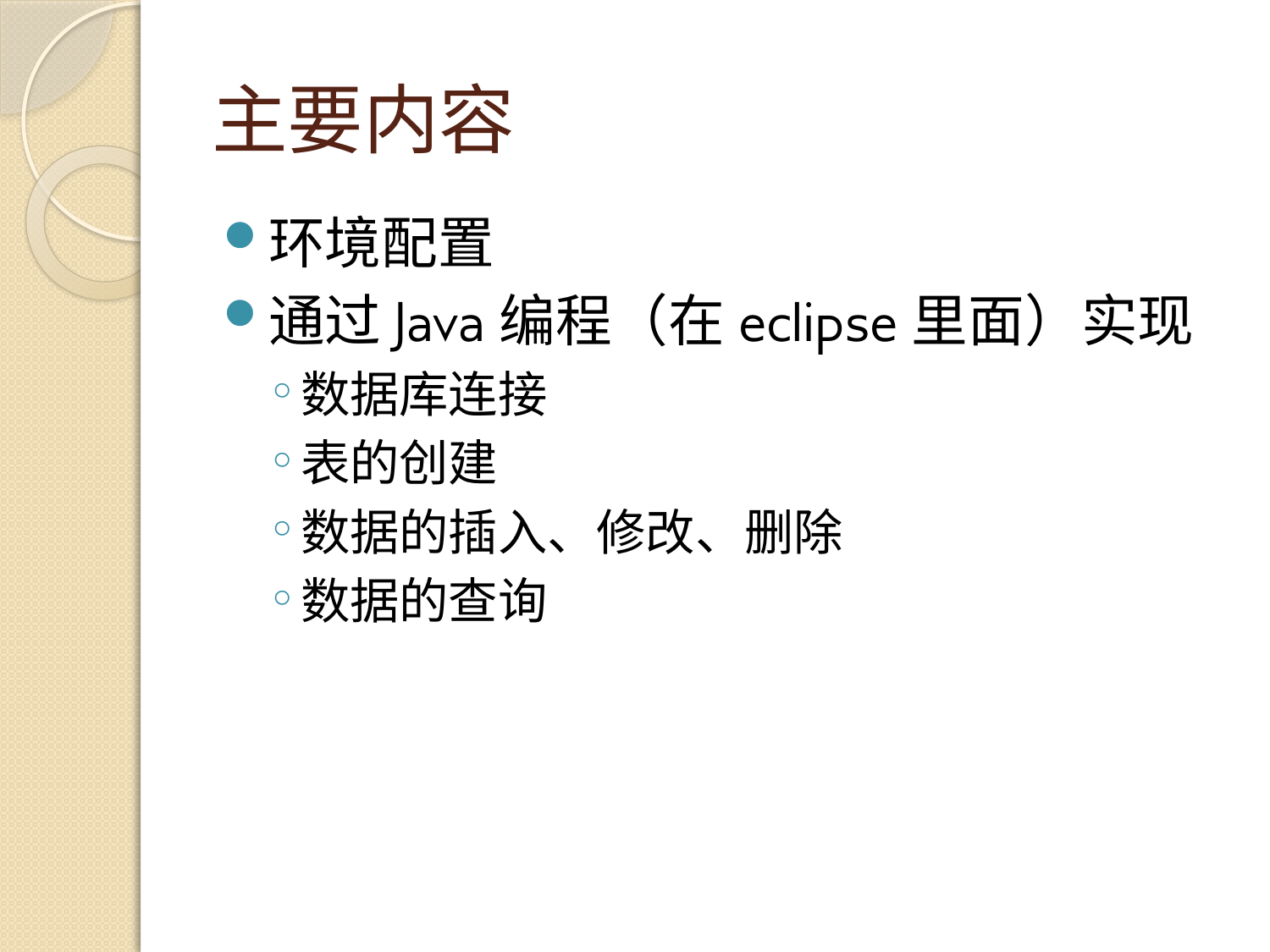

# 主要内容
环境配置
通过Java编程（在eclipse里面）实现
数据库连接
表的创建
数据的插入、修改、删除
数据的查询